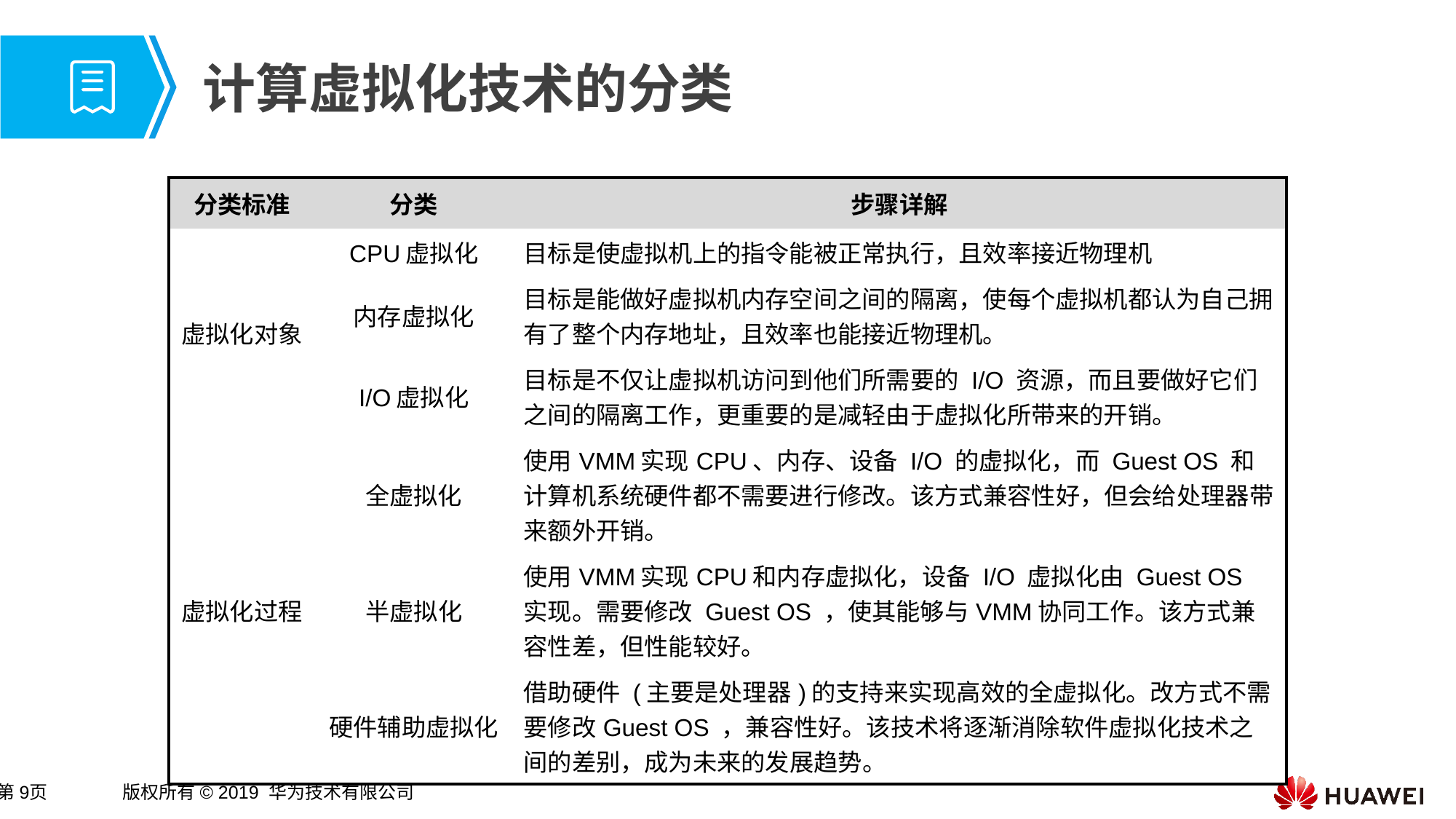

# 计算虚拟化技术的分类
| 分类标准 | 分类 | 步骤详解 |
| --- | --- | --- |
| 虚拟化对象 | CPU虚拟化 | 目标是使虚拟机上的指令能被正常执行，且效率接近物理机 |
|  | 内存虚拟化 | 目标是能做好虚拟机内存空间之间的隔离，使每个虚拟机都认为自己拥有了整个内存地址，且效率也能接近物理机。 |
|  | I/O虚拟化 | 目标是不仅让虚拟机访问到他们所需要的 I/O 资源，而且要做好它们之间的隔离工作，更重要的是减轻由于虚拟化所带来的开销。 |
| 虚拟化过程 | 全虚拟化 | 使用VMM实现CPU、内存、设备 I/O 的虚拟化，而 Guest OS 和计算机系统硬件都不需要进行修改。该方式兼容性好，但会给处理器带来额外开销。 |
|  | 半虚拟化 | 使用VMM实现CPU和内存虚拟化，设备 I/O 虚拟化由 Guest OS 实现。需要修改 Guest OS ，使其能够与VMM协同工作。该方式兼容性差，但性能较好。 |
|  | 硬件辅助虚拟化 | 借助硬件 (主要是处理器)的支持来实现高效的全虚拟化。改方式不需要修改Guest OS ，兼容性好。该技术将逐渐消除软件虚拟化技术之间的差别，成为未来的发展趋势。 |